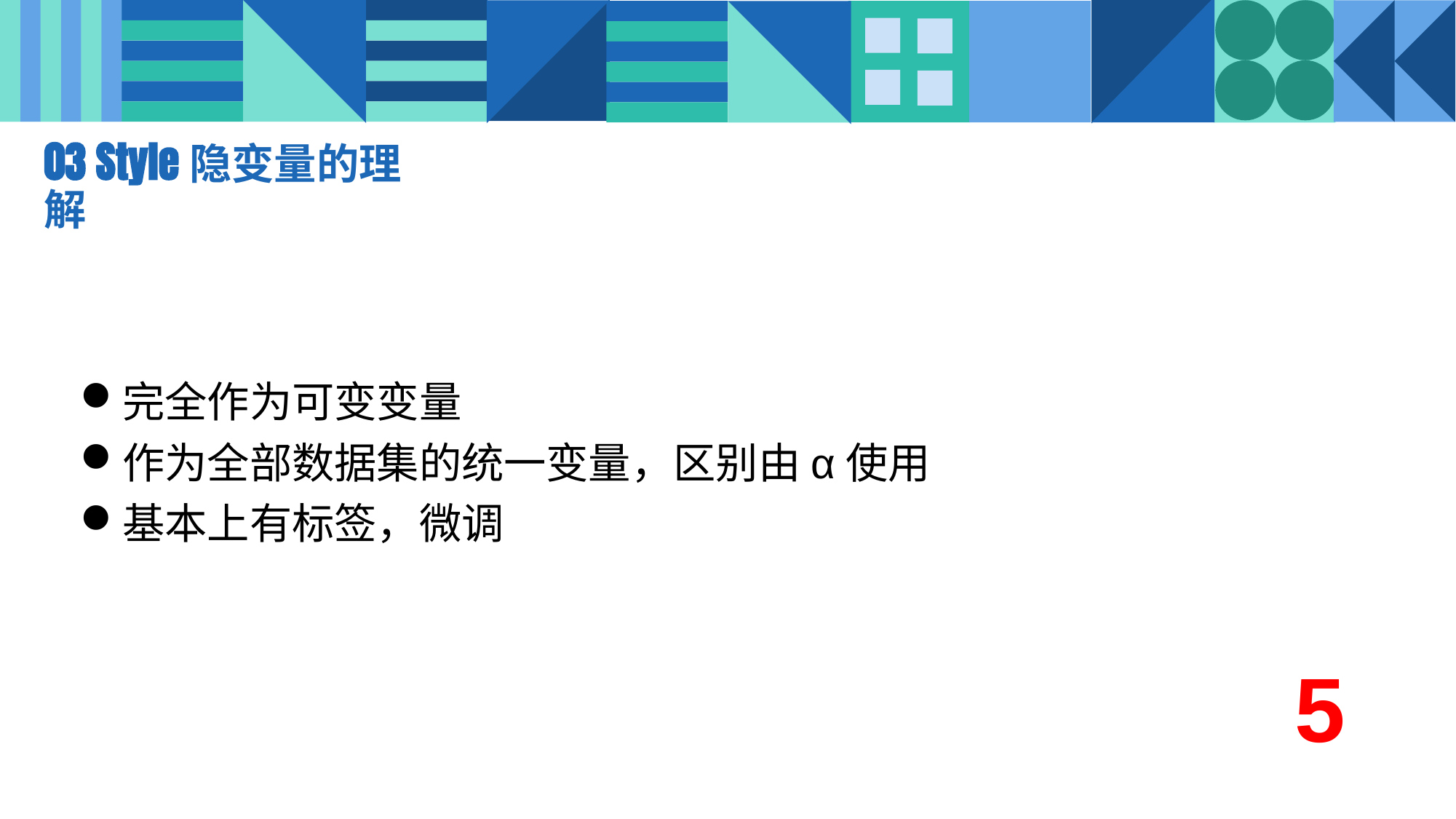

03 Style隐变量的理解

完全作为可变变量
作为全部数据集的统一变量，区别由α使用
基本上有标签，微调

5